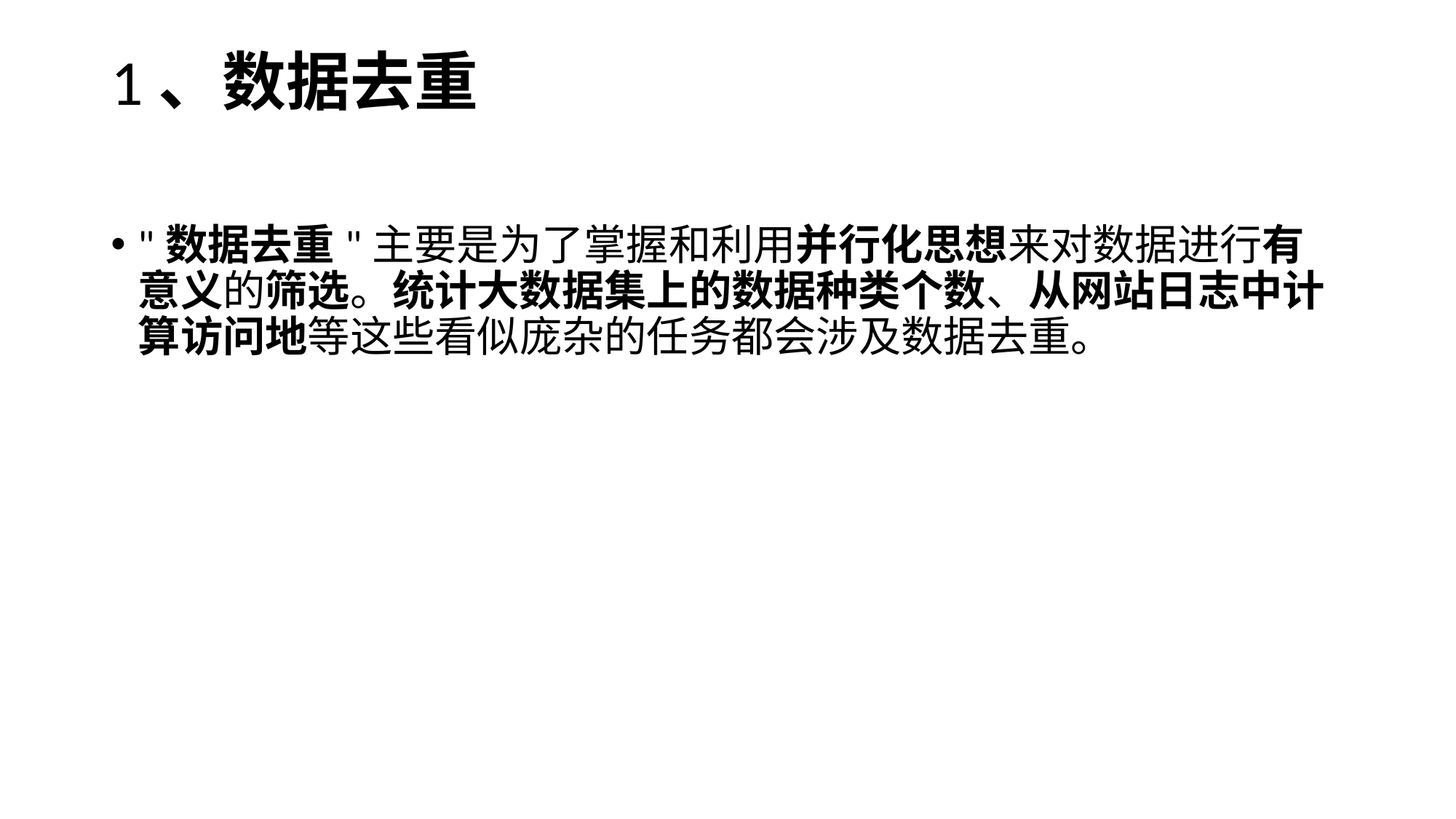

# 1、数据去重
"数据去重"主要是为了掌握和利用并行化思想来对数据进行有意义的筛选。统计大数据集上的数据种类个数、从网站日志中计算访问地等这些看似庞杂的任务都会涉及数据去重。